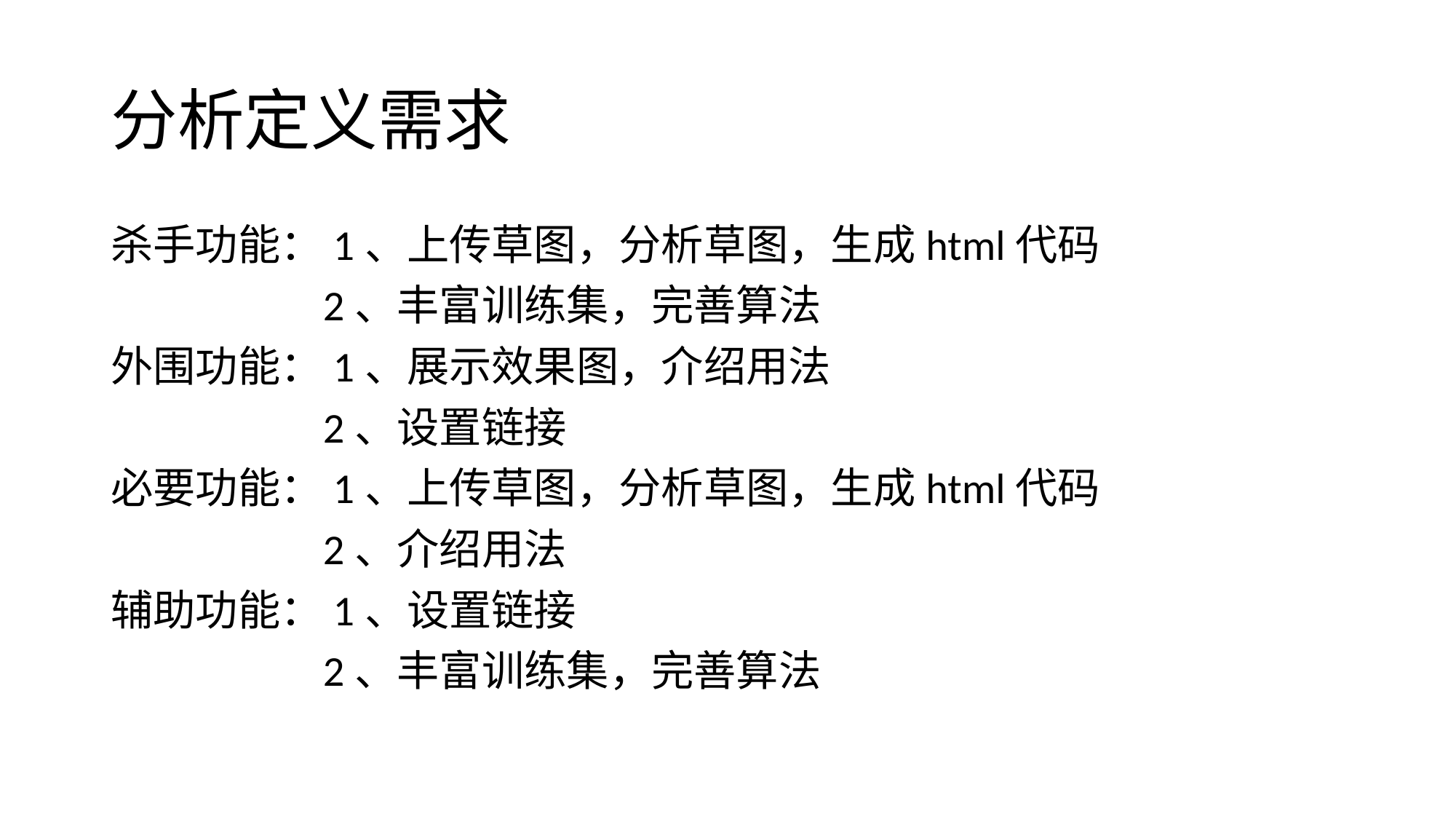

# 分析定义需求
杀手功能：1、上传草图，分析草图，生成html代码
                      2、丰富训练集，完善算法
外围功能：1、展示效果图，介绍用法
                      2、设置链接
必要功能：1、上传草图，分析草图，生成html代码
                      2、介绍用法
辅助功能：1、设置链接
                      2、丰富训练集，完善算法